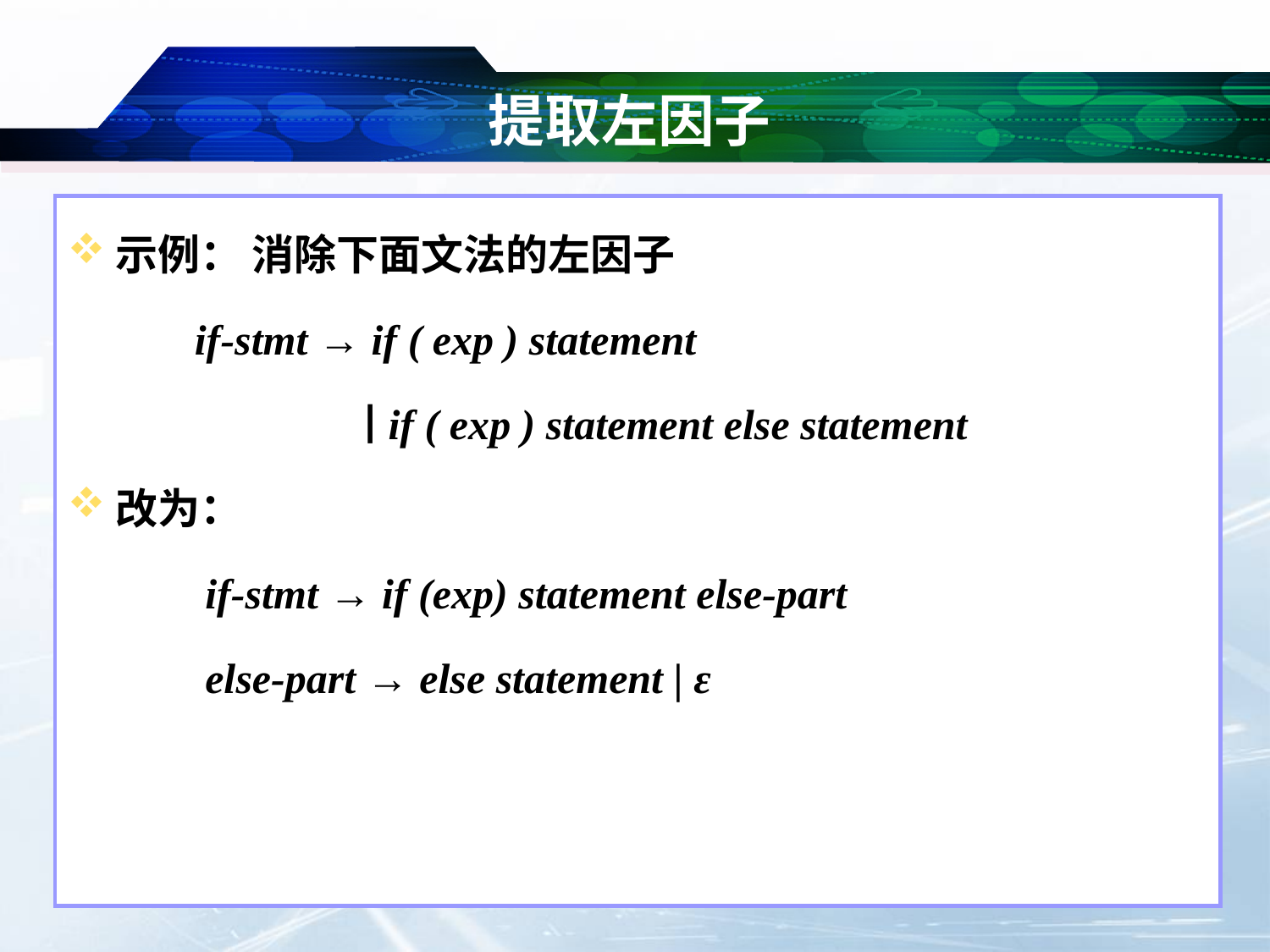

# 提取左因子
示例： 消除下面文法的左因子
if-stmt → if ( exp ) statement
                ∣ if ( exp ) statement else statement
改为：
 if-stmt → if (exp) statement else-part
 else-part → else statement | ε